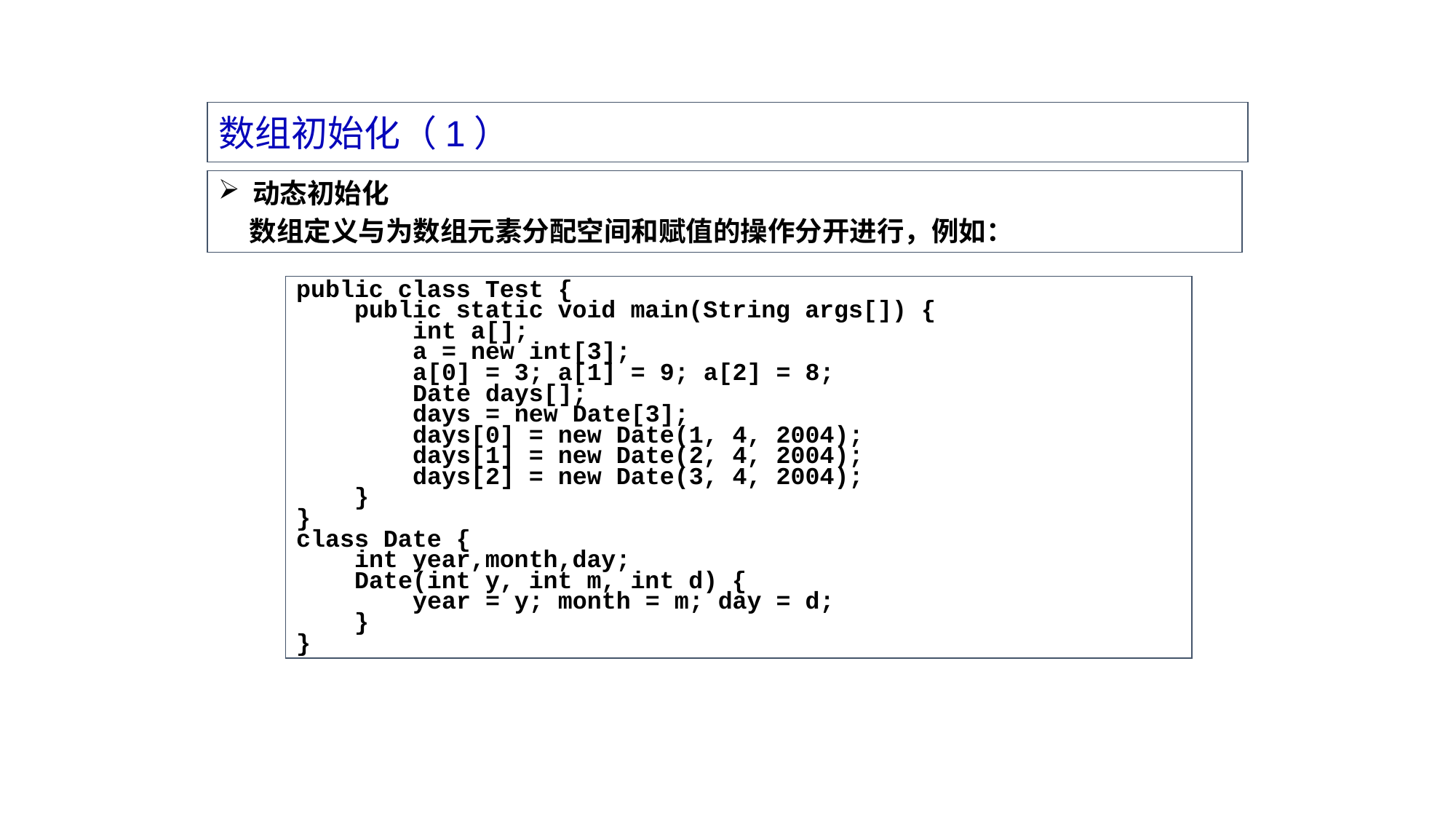

数组初始化（1）
 动态初始化
    数组定义与为数组元素分配空间和赋值的操作分开进行，例如：
public class Test {
    public static void main(String args[]) {
        int a[];
        a = new int[3];
        a[0] = 3; a[1] = 9; a[2] = 8;
        Date days[];
        days = new Date[3];
        days[0] = new Date(1, 4, 2004);
        days[1] = new Date(2, 4, 2004);
        days[2] = new Date(3, 4, 2004);
    }
}
class Date {
    int year,month,day;
    Date(int y, int m, int d) {
        year = y; month = m; day = d;
    }
}